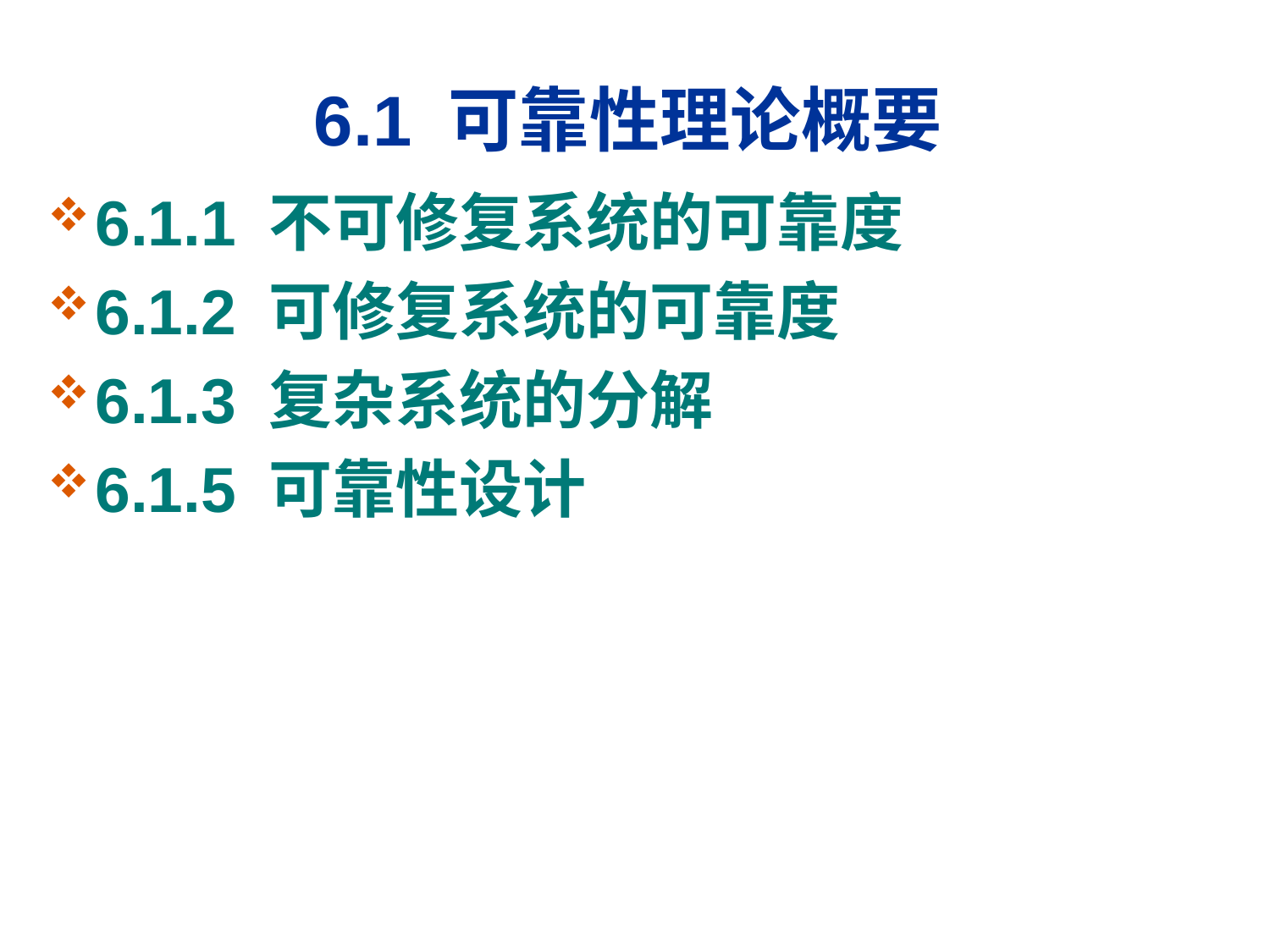

# 6.1 可靠性理论概要
6.1.1 不可修复系统的可靠度
6.1.2 可修复系统的可靠度
6.1.3 复杂系统的分解
6.1.5 可靠性设计